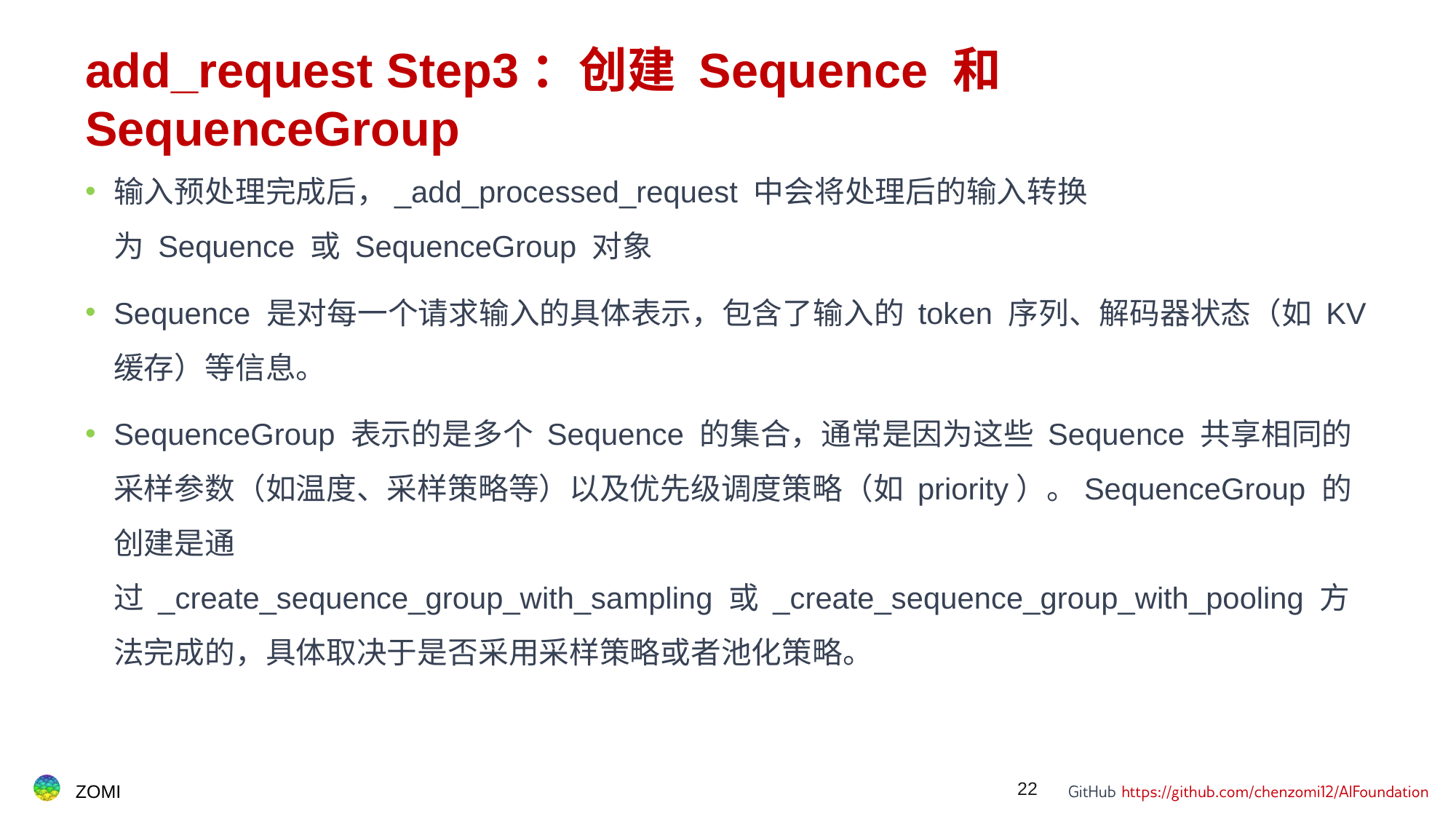

# add_request Step3：创建 Sequence 和 SequenceGroup
输入预处理完成后，_add_processed_request 中会将处理后的输入转换为 Sequence 或 SequenceGroup 对象
Sequence 是对每一个请求输入的具体表示，包含了输入的 token 序列、解码器状态（如 KV 缓存）等信息。
SequenceGroup 表示的是多个 Sequence 的集合，通常是因为这些 Sequence 共享相同的采样参数（如温度、采样策略等）以及优先级调度策略（如 priority）。SequenceGroup 的创建是通过 _create_sequence_group_with_sampling 或 _create_sequence_group_with_pooling 方法完成的，具体取决于是否采用采样策略或者池化策略。